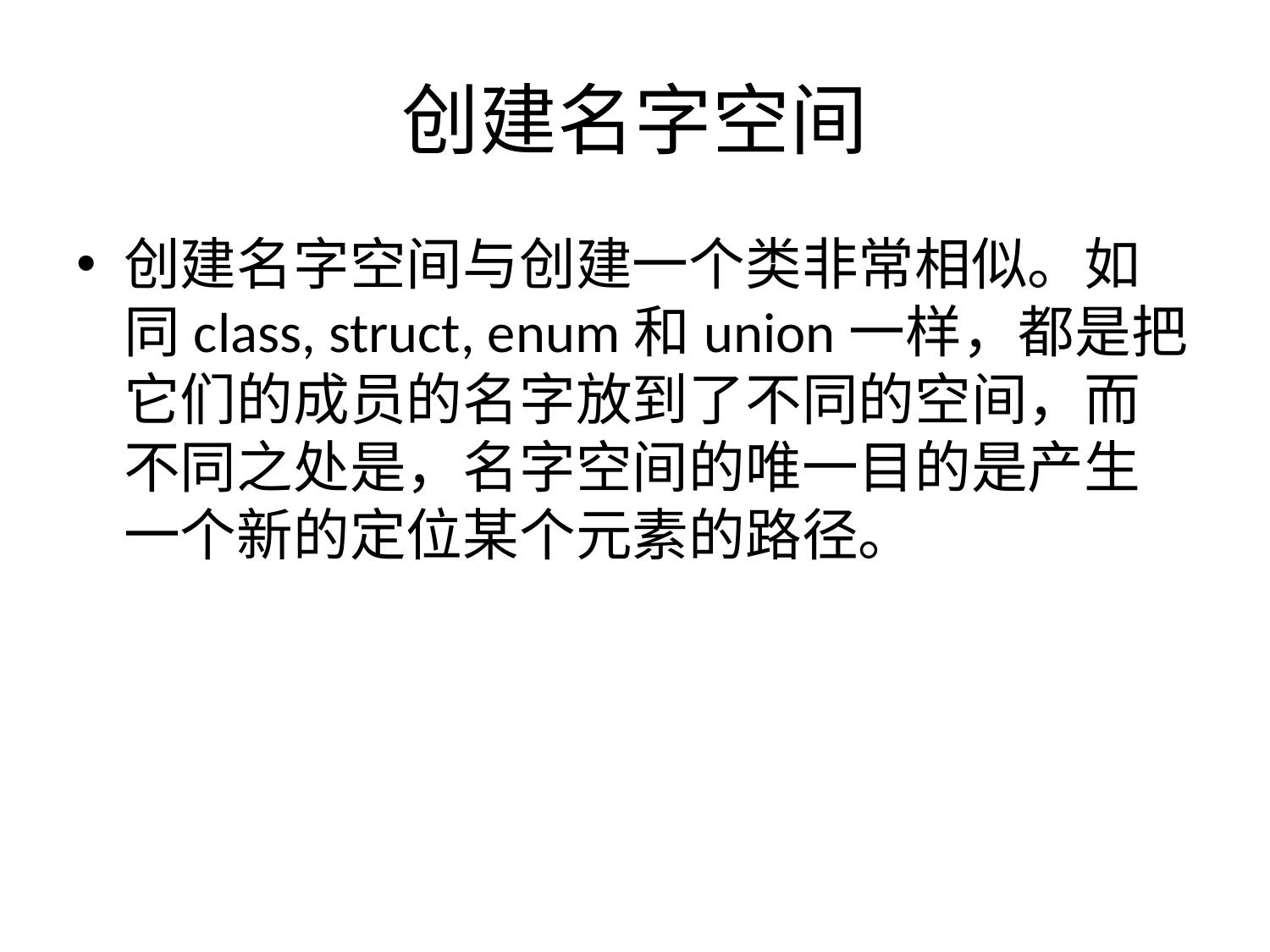

# 创建名字空间
创建名字空间与创建一个类非常相似。如同class, struct, enum和union一样，都是把它们的成员的名字放到了不同的空间，而不同之处是，名字空间的唯一目的是产生一个新的定位某个元素的路径。